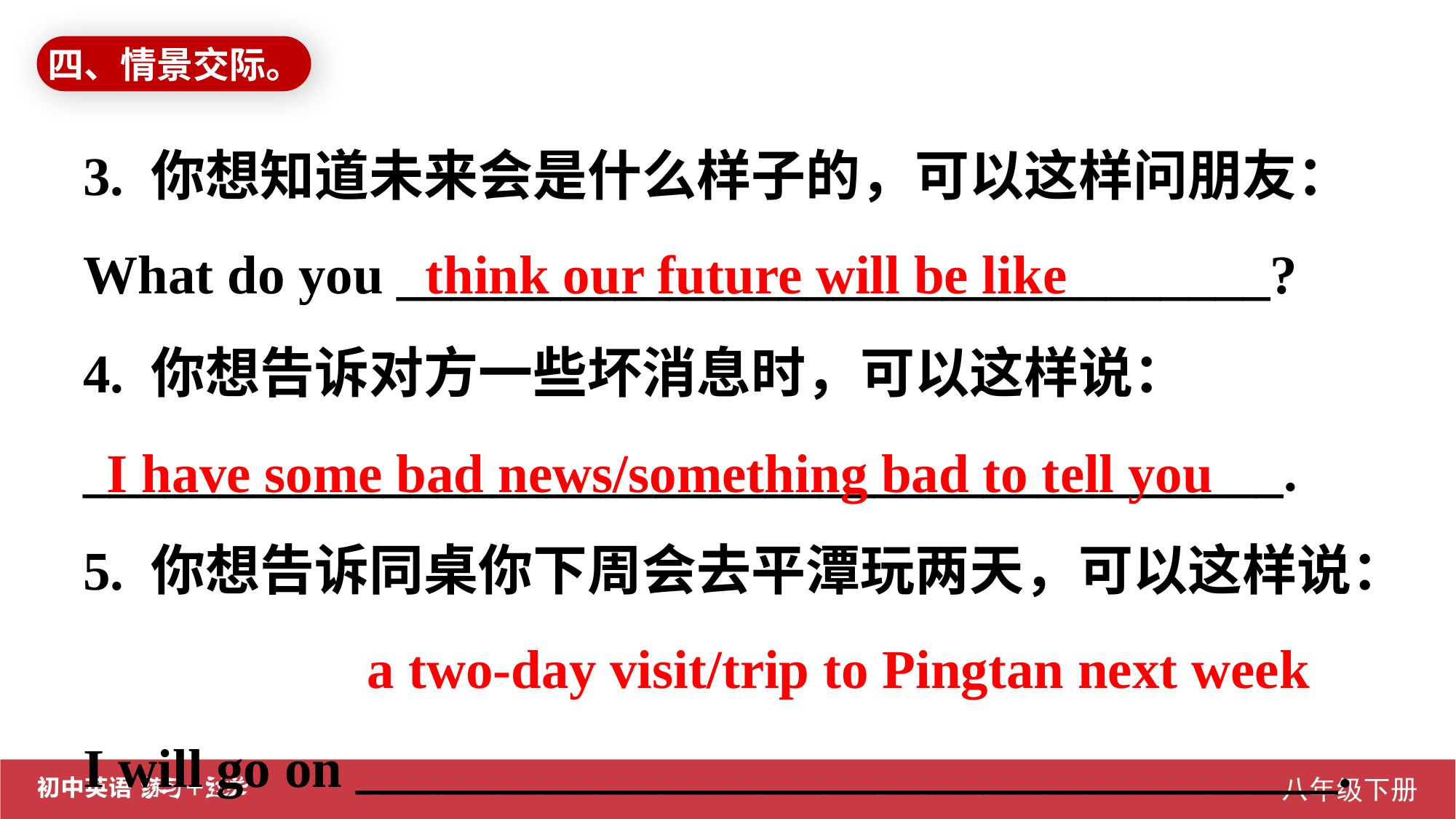

四、情景交际。
3. 你想知道未来会是什么样子的，可以这样问朋友：
What do you ________________________________?
4. 你想告诉对方一些坏消息时，可以这样说：
____________________________________________.
5. 你想告诉同桌你下周会去平潭玩两天，可以这样说：
I will go on ____________________________________.
think our future will be like
I have some bad news/something bad to tell you
a two-day visit/trip to Pingtan next week